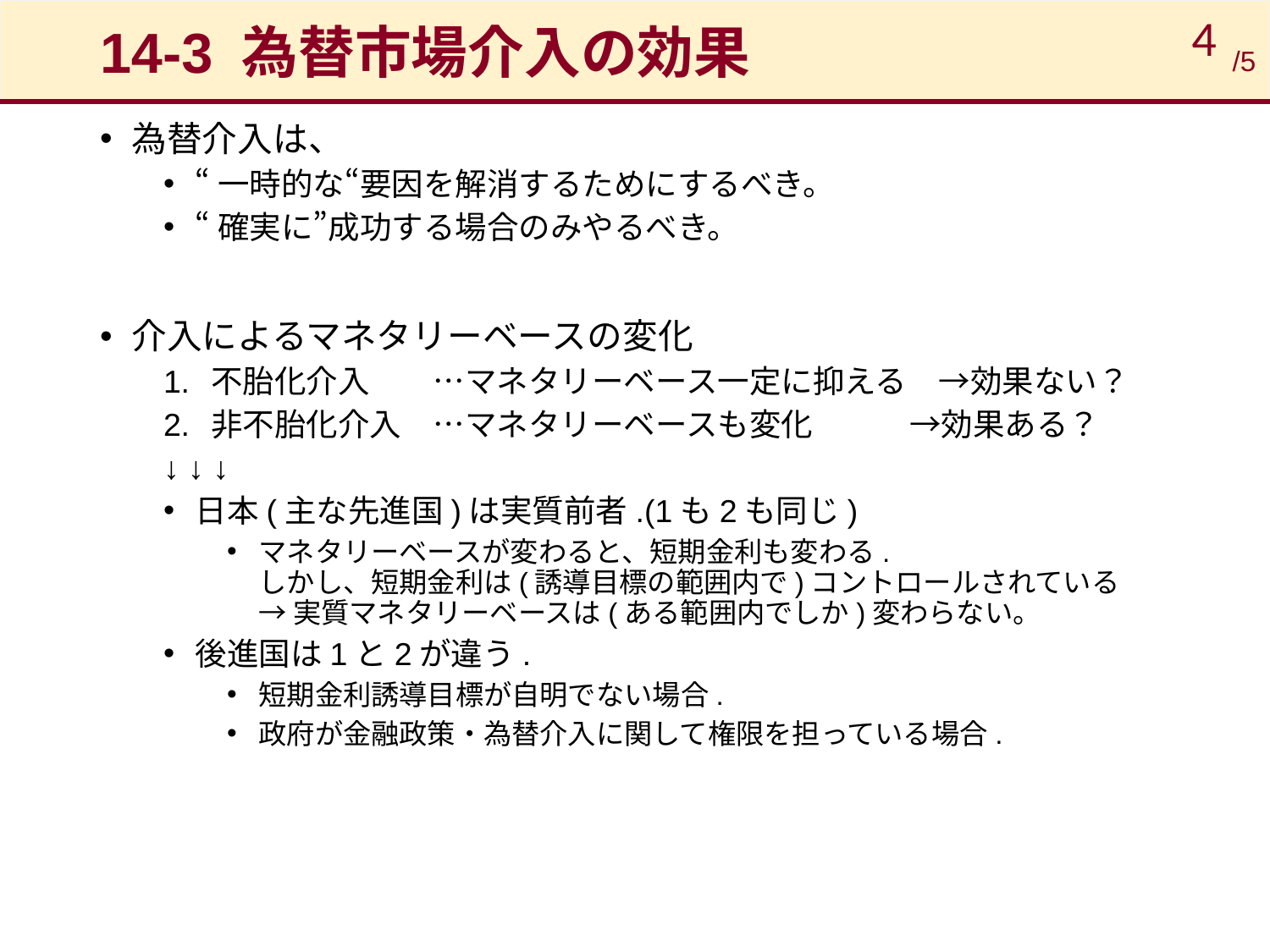

# 14-3 為替市場介入の効果
4
/5
為替介入は、
“一時的な“要因を解消するためにするべき。
“確実に”成功する場合のみやるべき。

介入によるマネタリーベースの変化
不胎化介入　　…マネタリーベース一定に抑える　→効果ない？
非不胎化介入　…マネタリーベースも変化	　　→効果ある？
↓ ↓ ↓
日本(主な先進国)は実質前者.(1も2も同じ)
マネタリーベースが変わると、短期金利も変わる.
しかし、短期金利は(誘導目標の範囲内で)コントロールされている
→ 実質マネタリーベースは(ある範囲内でしか)変わらない。
後進国は1と2が違う.
短期金利誘導目標が自明でない場合.
政府が金融政策・為替介入に関して権限を担っている場合.